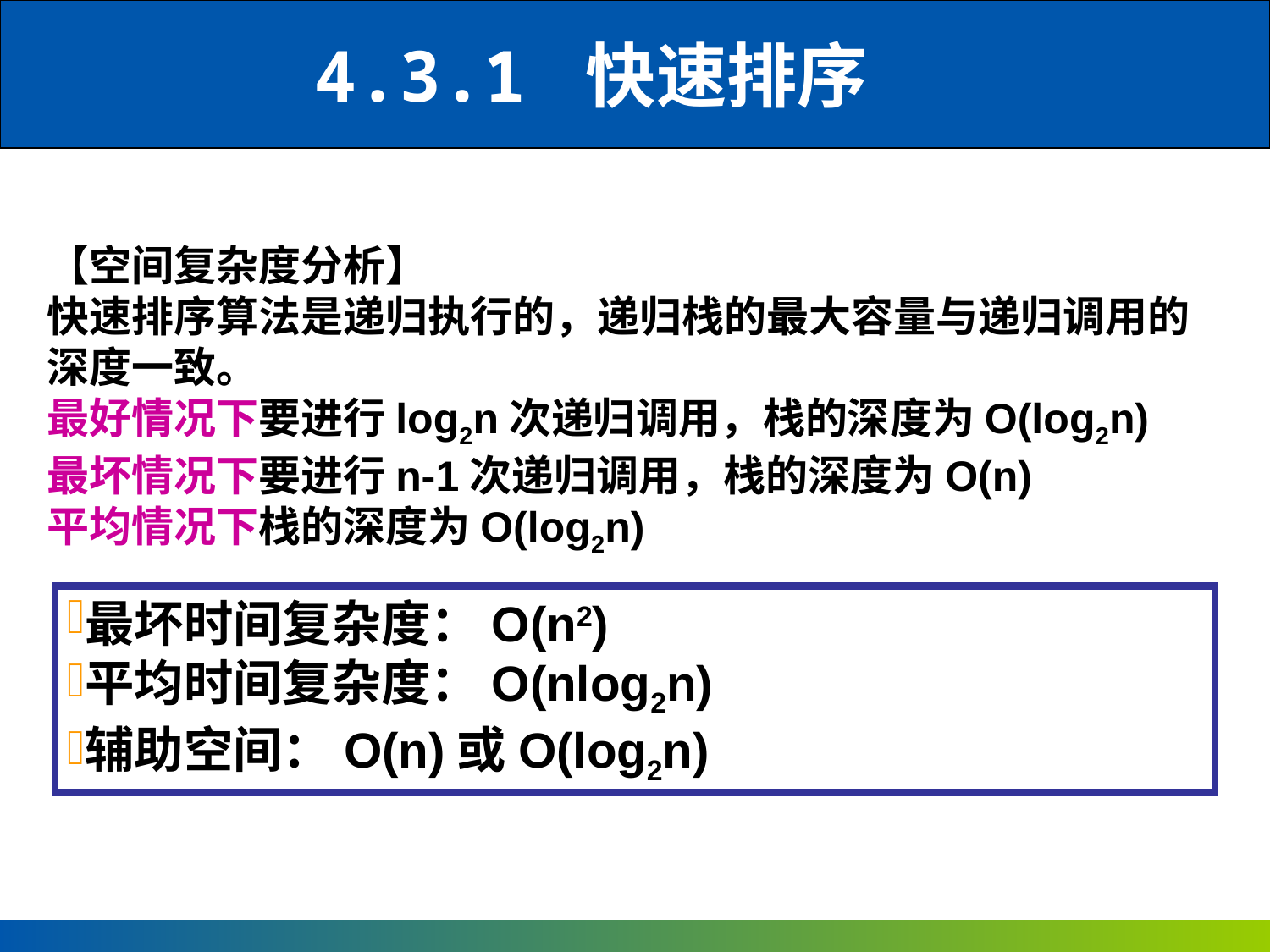

4.3.1 快速排序
【空间复杂度分析】
快速排序算法是递归执行的，递归栈的最大容量与递归调用的深度一致。
最好情况下要进行log2n次递归调用，栈的深度为O(log2n)
最坏情况下要进行n-1次递归调用，栈的深度为O(n)
平均情况下栈的深度为O(log2n)
最坏时间复杂度：O(n2)
平均时间复杂度：O(nlog2n)
辅助空间：O(n)或O(log2n)